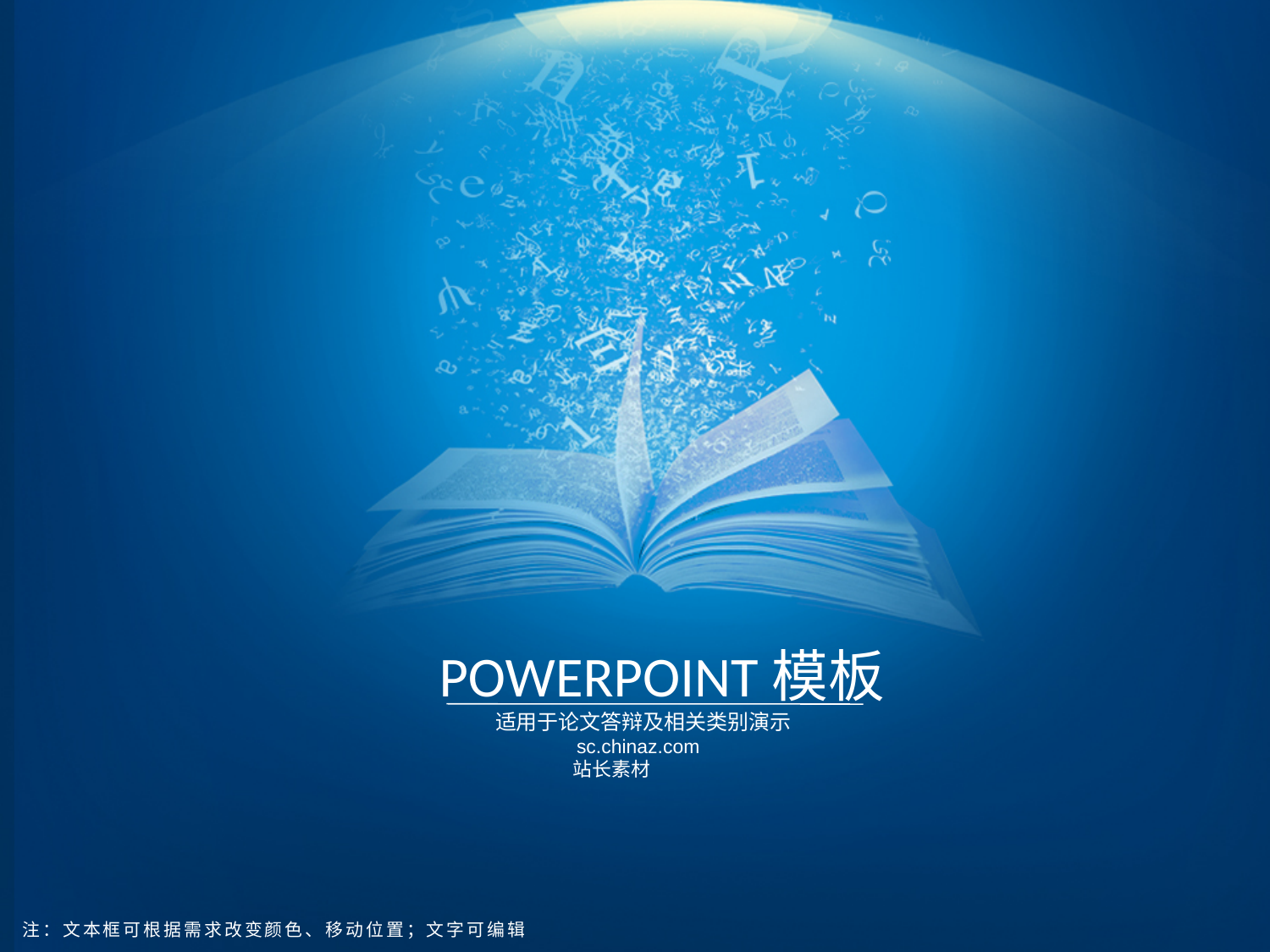

POWERPOINT模板
           适用于论文答辩及相关类别演示
                         sc.chinaz.com
                             站长素材

注：文本框可根据需求改变颜色、移动位置；文字可编辑